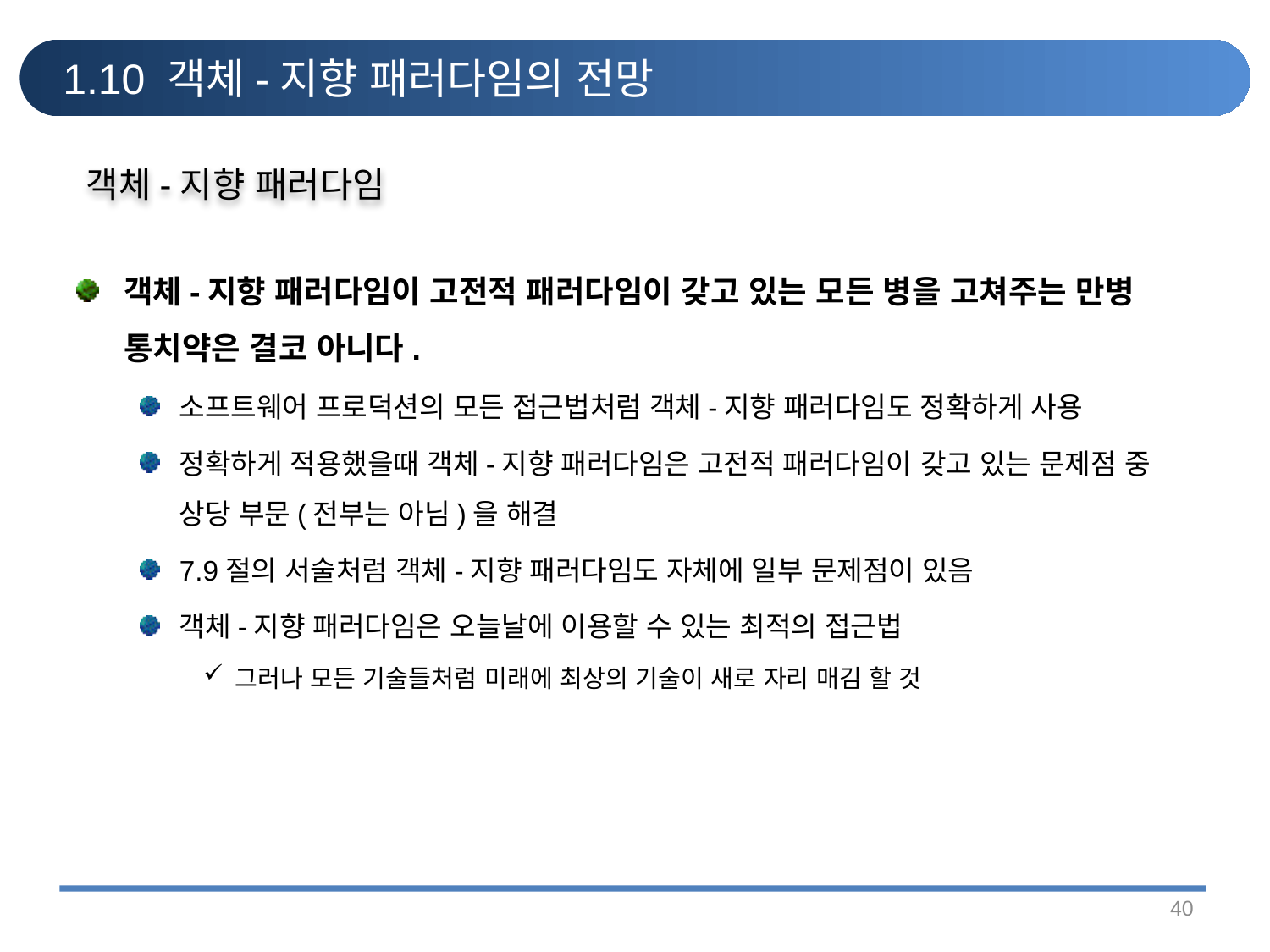

# 1.10 객체-지향 패러다임의 전망
객체-지향 패러다임
객체-지향 패러다임이 고전적 패러다임이 갖고 있는 모든 병을 고쳐주는 만병 통치약은 결코 아니다.
소프트웨어 프로덕션의 모든 접근법처럼 객체-지향 패러다임도 정확하게 사용
정확하게 적용했을때 객체-지향 패러다임은 고전적 패러다임이 갖고 있는 문제점 중 상당 부문(전부는 아님)을 해결
7.9절의 서술처럼 객체-지향 패러다임도 자체에 일부 문제점이 있음
객체-지향 패러다임은 오늘날에 이용할 수 있는 최적의 접근법
그러나 모든 기술들처럼 미래에 최상의 기술이 새로 자리 매김 할 것
40